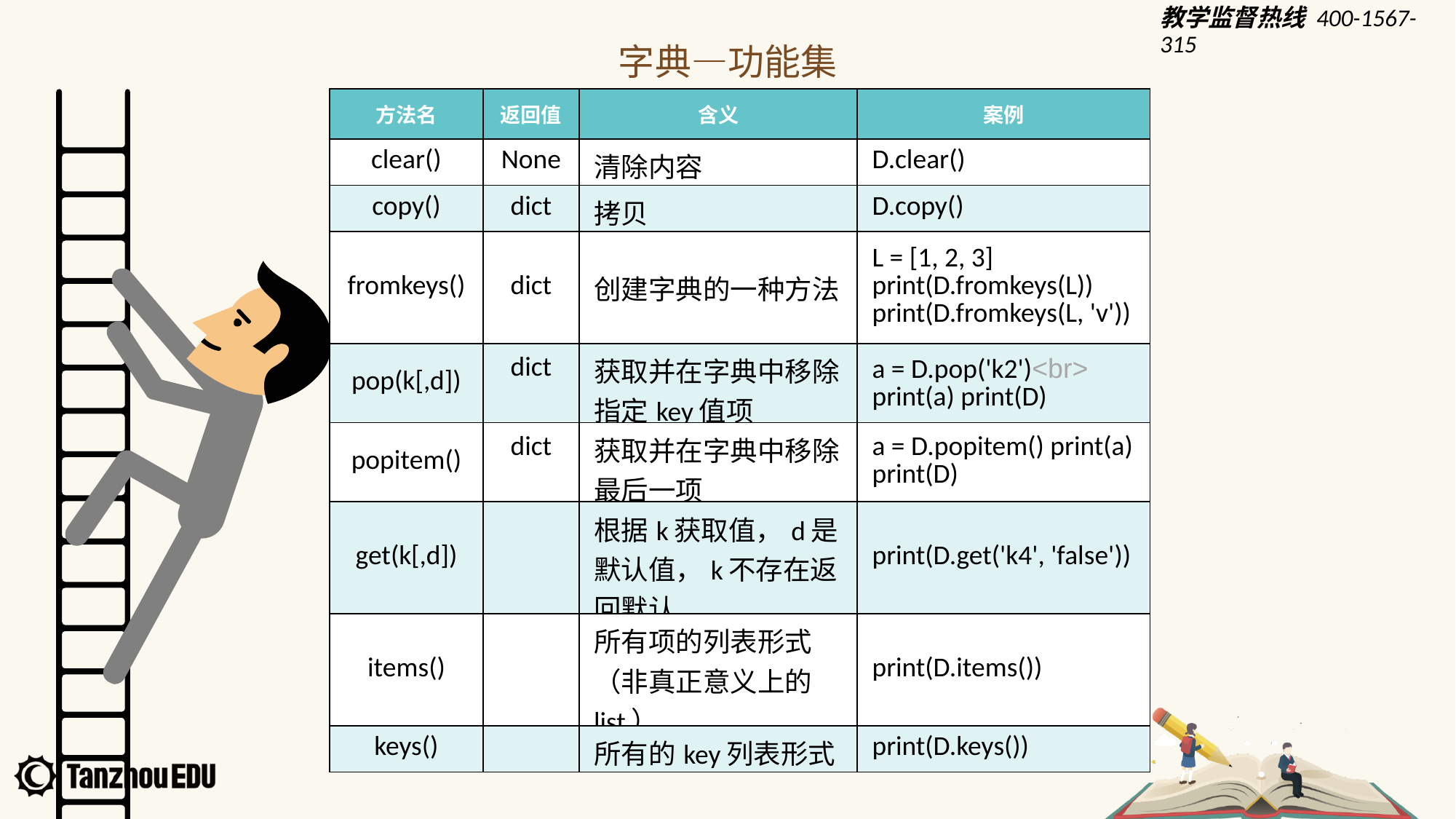

字典—功能集

| 方法名 | 返回值 | 含义 | 案例 |
| --- | --- | --- | --- |
| clear() | None | 清除内容 | D.clear() |
| copy() | dict | 拷贝 | D.copy() |
| fromkeys() | dict | 创建字典的一种方法 | L = [1, 2, 3] print(D.fromkeys(L)) print(D.fromkeys(L, 'v')) |
| pop(k[,d]) | dict | 获取并在字典中移除指定key值项 | a = D.pop('k2')<br> print(a) print(D) |
| popitem() | dict | 获取并在字典中移除最后一项 | a = D.popitem() print(a) print(D) |
| get(k[,d]) |  | 根据k获取值，d是默认值，k不存在返回默认 | print(D.get('k4', 'false')) |
| items() |  | 所有项的列表形式（非真正意义上的list） | print(D.items()) |
| keys() |  | 所有的key列表形式 | print(D.keys()) |